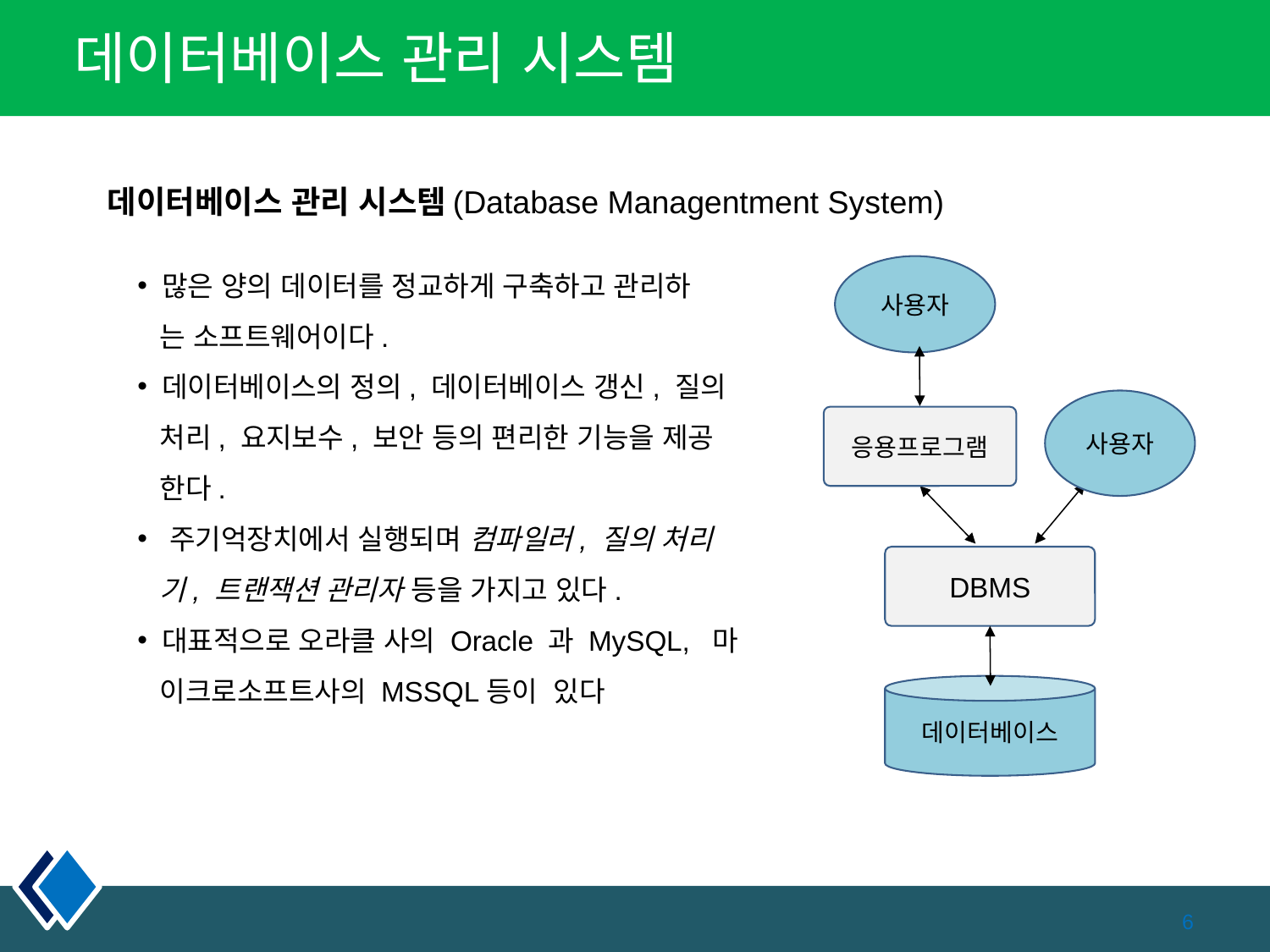

# 데이터베이스 관리 시스템
   데이터베이스 관리 시스템(Database Managentment System)
 많은 양의 데이터를 정교하게 구축하고 관리하
  는 소프트웨어이다.
 데이터베이스의 정의, 데이터베이스 갱신, 질의
  처리, 요지보수, 보안 등의 편리한 기능을 제공
  한다.
  주기억장치에서 실행되며 컴파일러, 질의 처리
  기, 트랜잭션 관리자 등을 가지고 있다.
 대표적으로 오라클 사의 Oracle 과 MySQL,  마
  이크로소프트사의 MSSQL등이  있다
사용자
사용자
응용프로그램
DBMS
데이터베이스
6